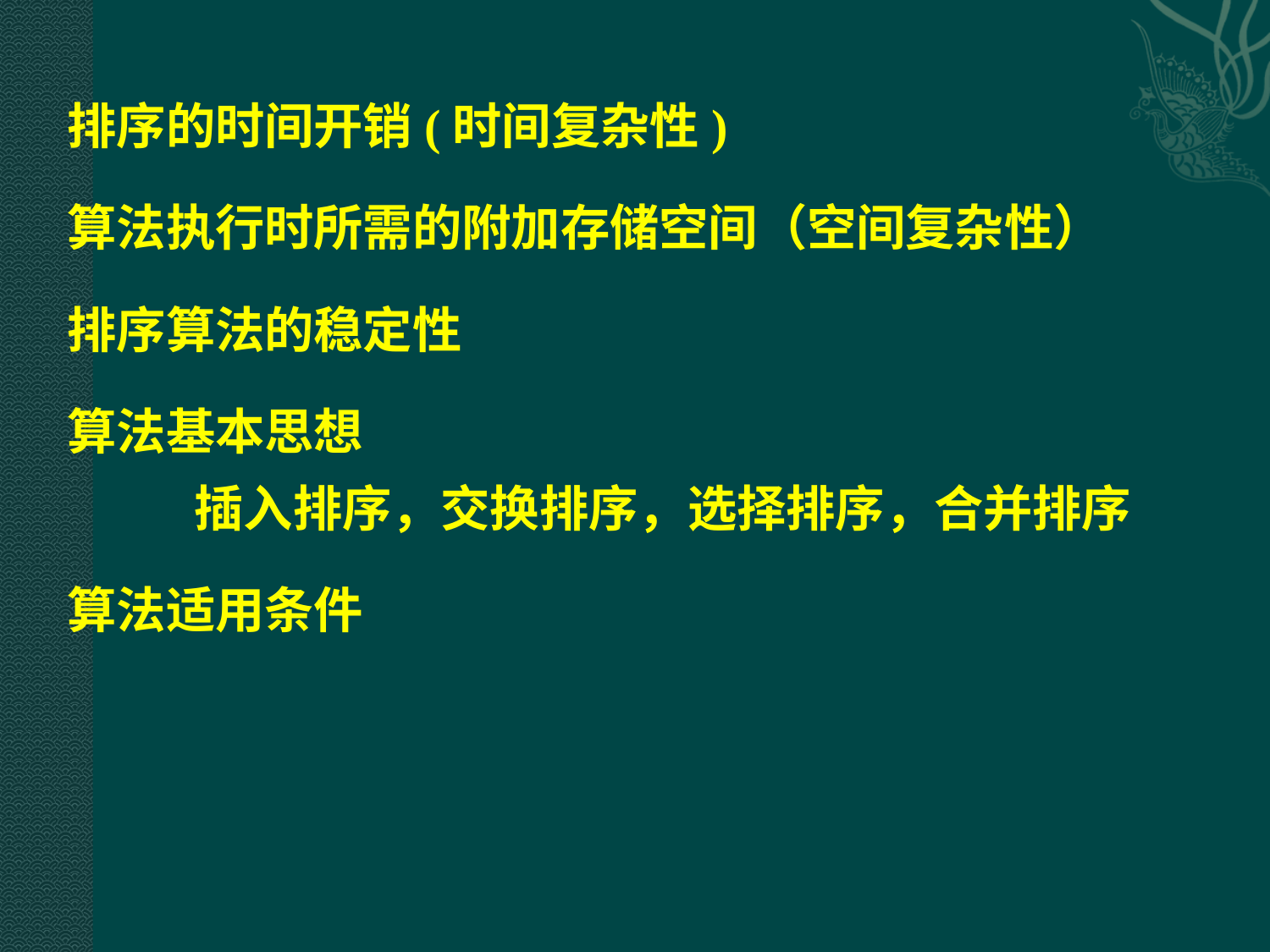

排序的时间开销(时间复杂性)
算法执行时所需的附加存储空间（空间复杂性）
排序算法的稳定性
算法基本思想
	插入排序，交换排序，选择排序，合并排序
算法适用条件